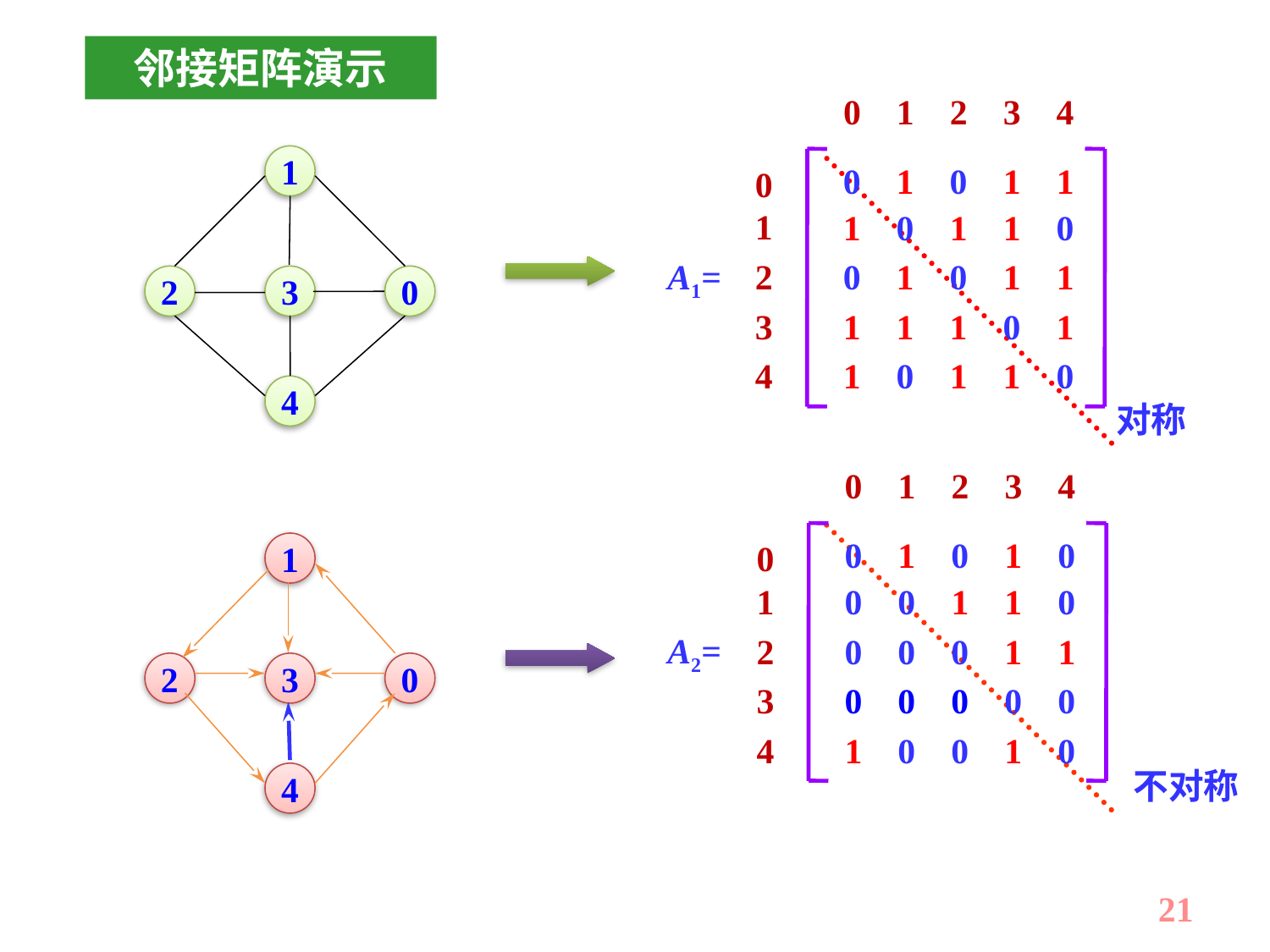

邻接矩阵演示
0    1    2    3    4
0    1    0    1    1
0
1
1    0    1    1    0
A1=
0    1    0    1    1
2
1    1    1    0    1
3
4
1    0    1    1    0
1

2
3
0

4

对称

0    1    2    3    4
0    1    0    1    0
0
1
0    0    1    1    0
A2=
0    0    0    1    1
2
0    0    0    0    0
3
4
1    0    0    1    0

不对称
1

2
3
0

4

21